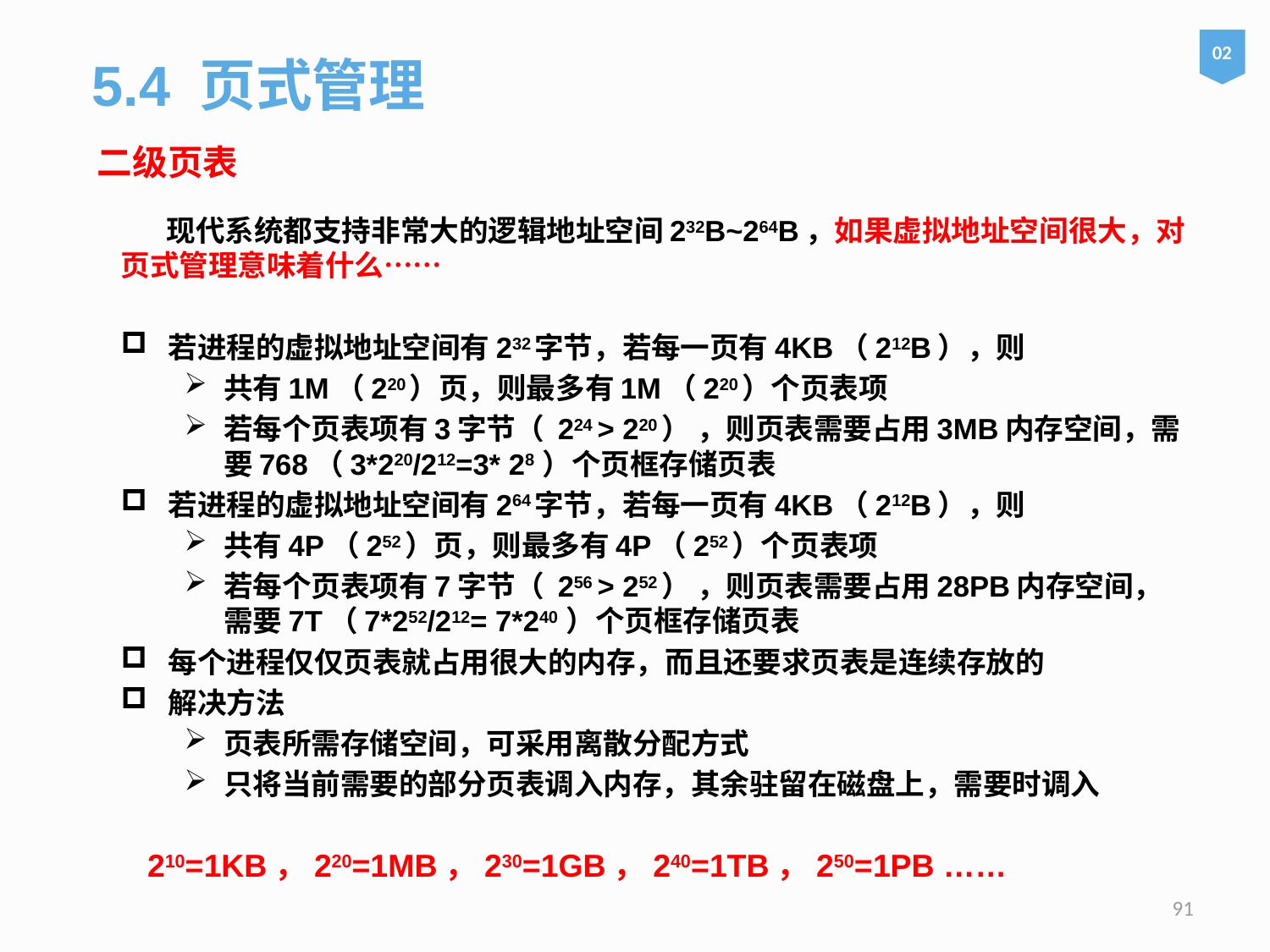

5.4 页式管理
02
    二级页表
      现代系统都支持非常大的逻辑地址空间232B~264B，如果虚拟地址空间很大，对页式管理意味着什么……

若进程的虚拟地址空间有232字节，若每一页有4KB（212B），则
共有1M（220）页，则最多有1M（220）个页表项
若每个页表项有3字节（ 224 > 220） ，则页表需要占用3MB内存空间，需要768（3*220/212=3* 28 ）个页框存储页表
若进程的虚拟地址空间有264字节，若每一页有4KB（212B），则
共有4P（252）页，则最多有4P（252）个页表项
若每个页表项有7字节（ 256 > 252） ，则页表需要占用28PB内存空间，需要7T（7*252/212= 7*240 ）个页框存储页表
每个进程仅仅页表就占用很大的内存，而且还要求页表是连续存放的
解决方法
页表所需存储空间，可采用离散分配方式
只将当前需要的部分页表调入内存，其余驻留在磁盘上，需要时调入

210=1KB，220=1MB，230=1GB，240=1TB，250=1PB ……
91